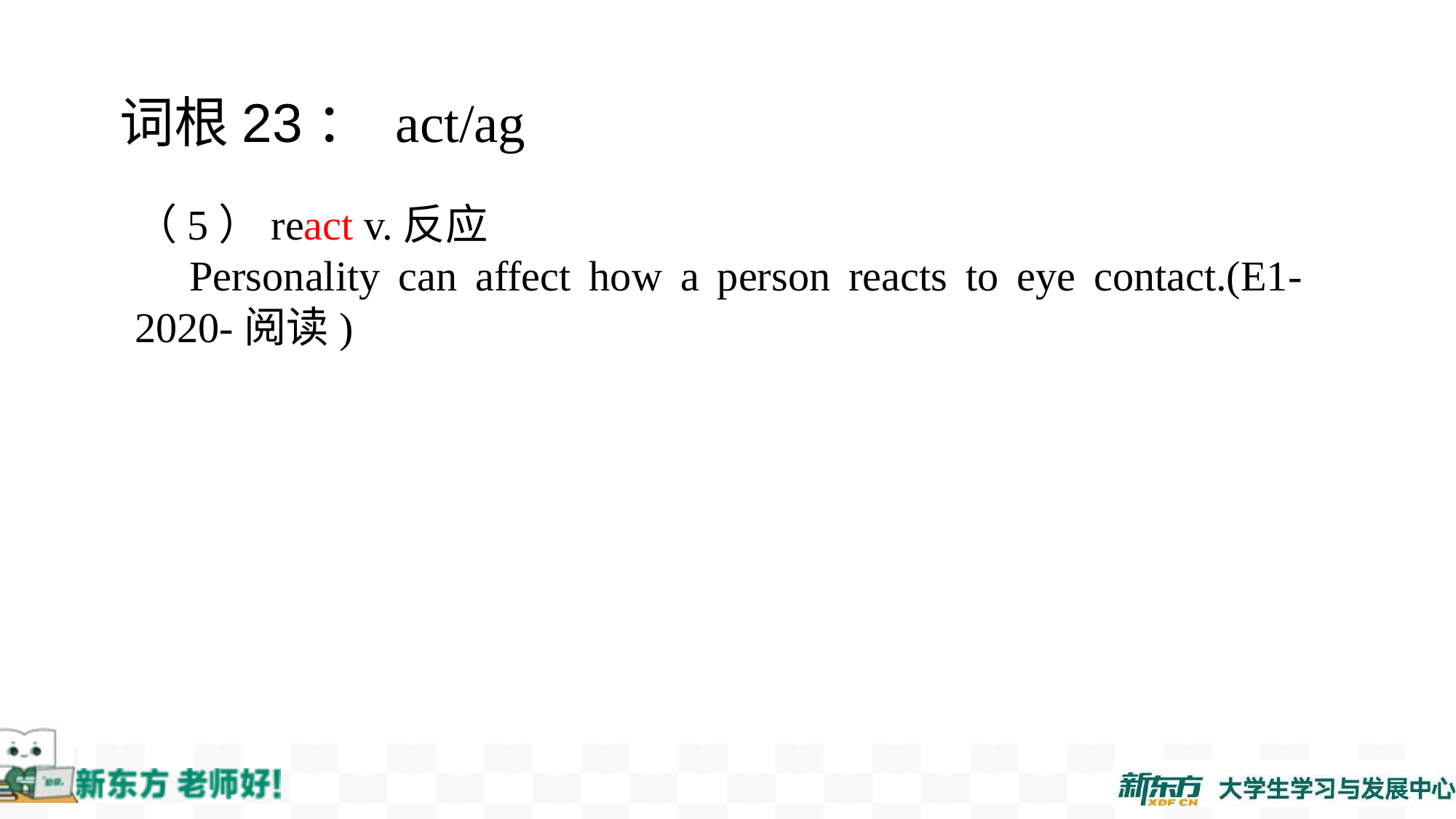

词根23： act/ag
（5）react v.反应
   Personality can affect how a person reacts to eye contact.(E1-2020-阅读)